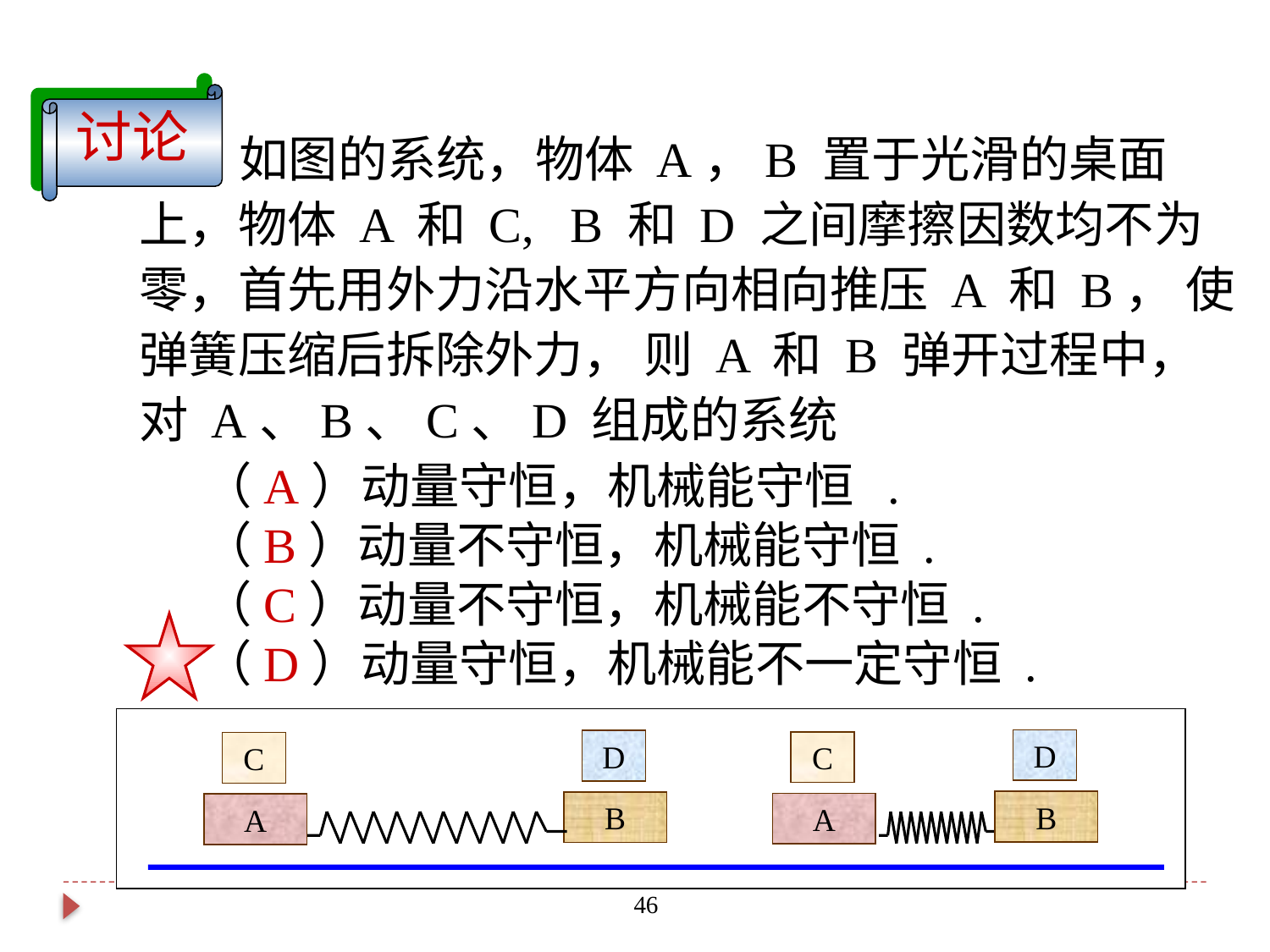

讨论
        如图的系统，物体 A，B 置于光滑的桌面上，物体 A 和 C,   B 和 D 之间摩擦因数均不为零，首先用外力沿水平方向相向推压 A 和 B， 使弹簧压缩后拆除外力， 则 A 和 B 弹开过程中，  对 A、B、C、D 组成的系统
（A）动量守恒，机械能守恒  .           （B）动量不守恒，机械能守恒 .        （C）动量不守恒，机械能不守恒 .    （D）动量守恒，机械能不一定守恒 .

D
D
C
C
B
B
A
A

46